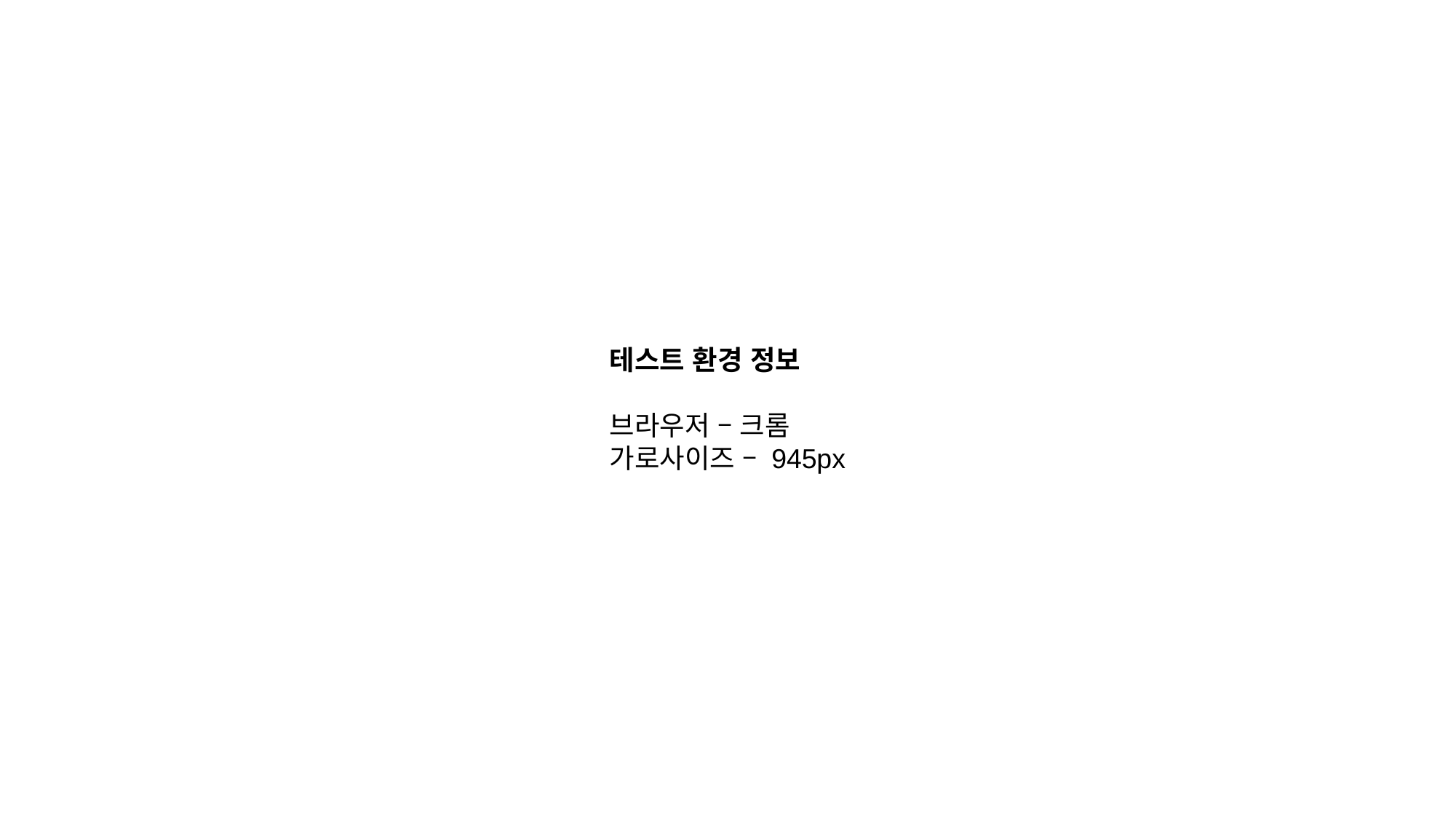

테스트 환경 정보

브라우저 – 크롬
가로사이즈 – 945px